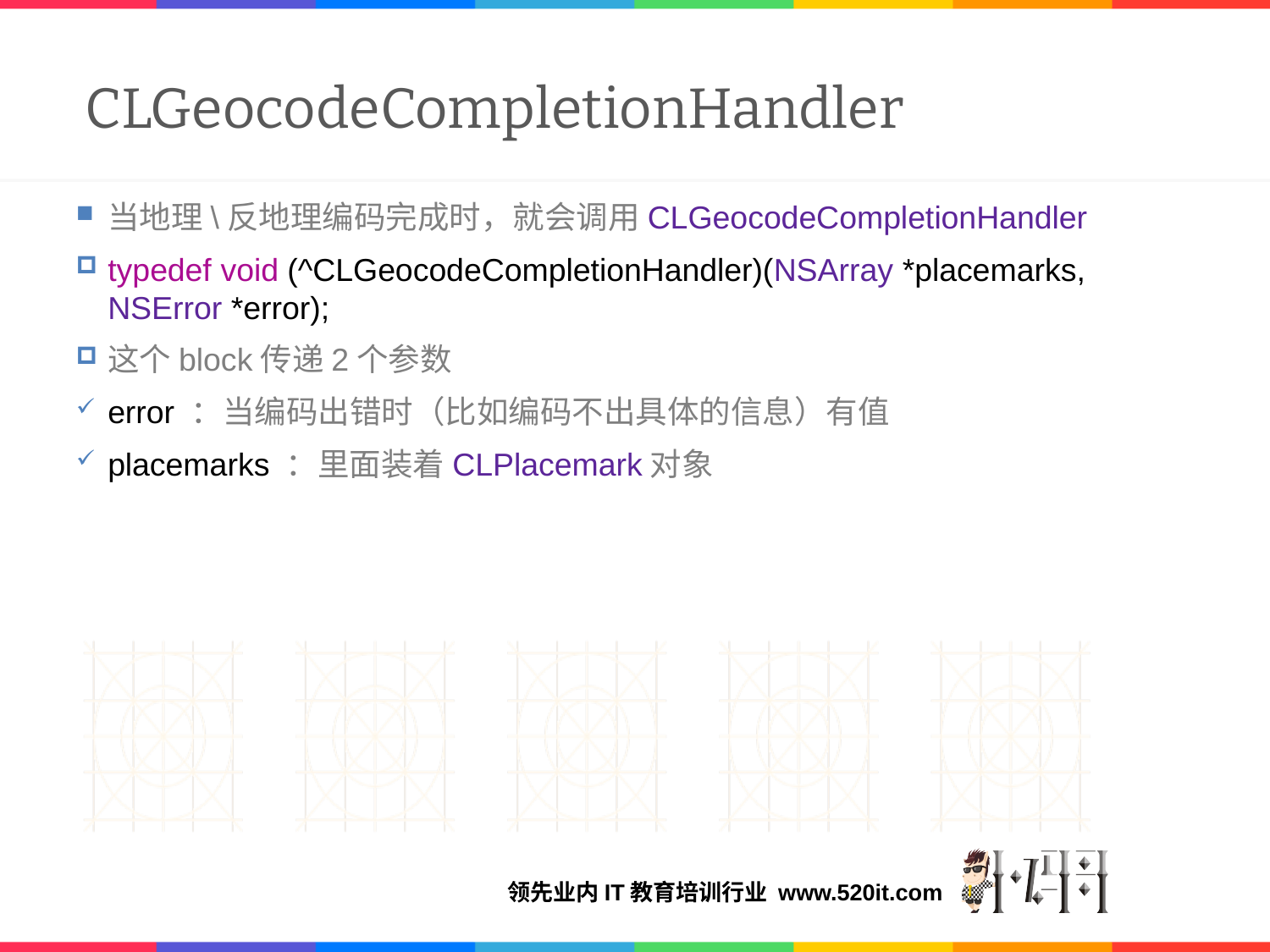

# CLGeocodeCompletionHandler
当地理\反地理编码完成时，就会调用CLGeocodeCompletionHandler
typedef void (^CLGeocodeCompletionHandler)(NSArray *placemarks, NSError *error);
这个block传递2个参数
error ：当编码出错时（比如编码不出具体的信息）有值
placemarks ：里面装着CLPlacemark对象